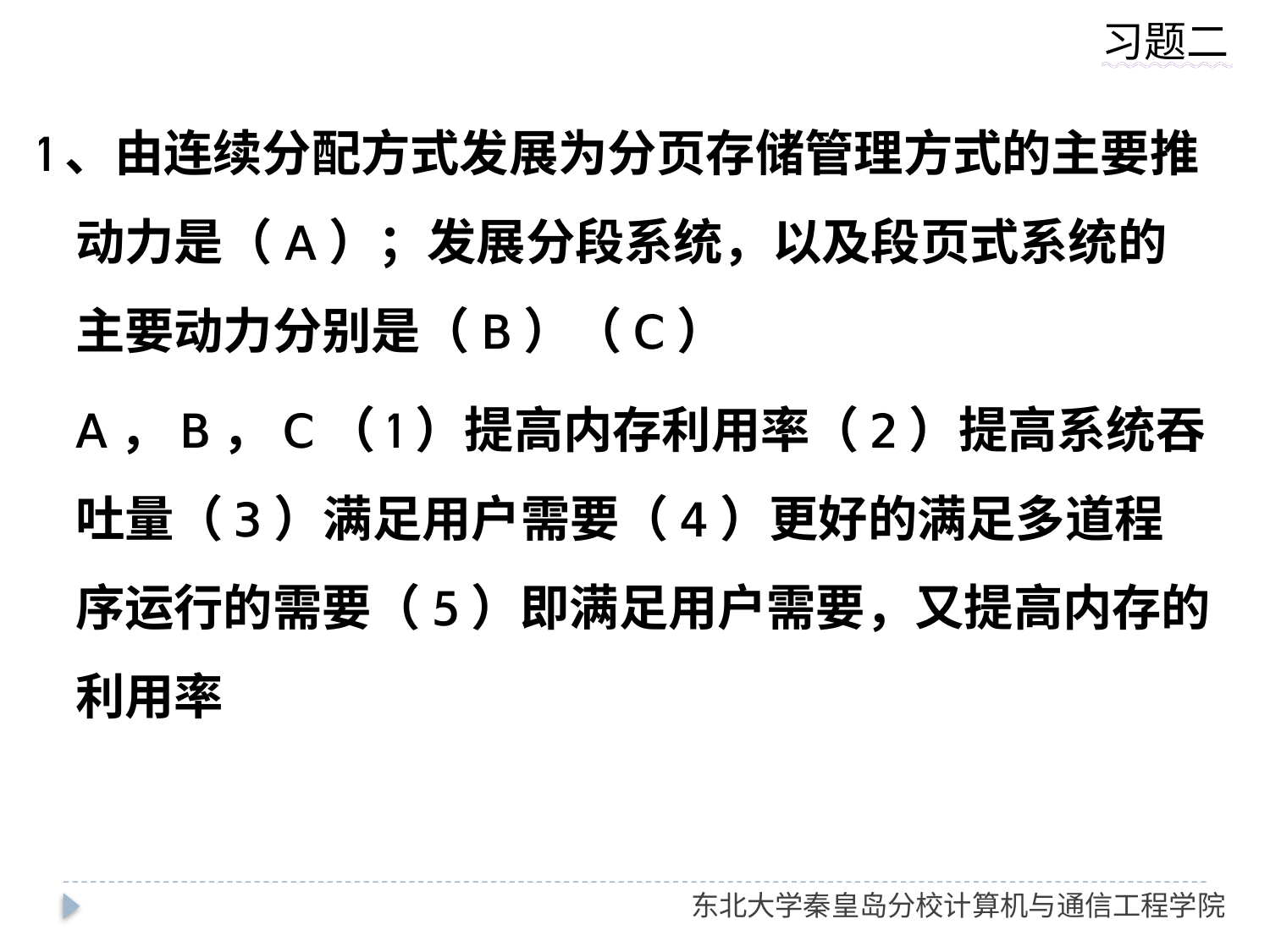

1、由连续分配方式发展为分页存储管理方式的主要推动力是（A）；发展分段系统，以及段页式系统的主要动力分别是（B）（C）
	A，B，C（1）提高内存利用率（2）提高系统吞吐量（3）满足用户需要（4）更好的满足多道程序运行的需要（5）即满足用户需要，又提高内存的利用率